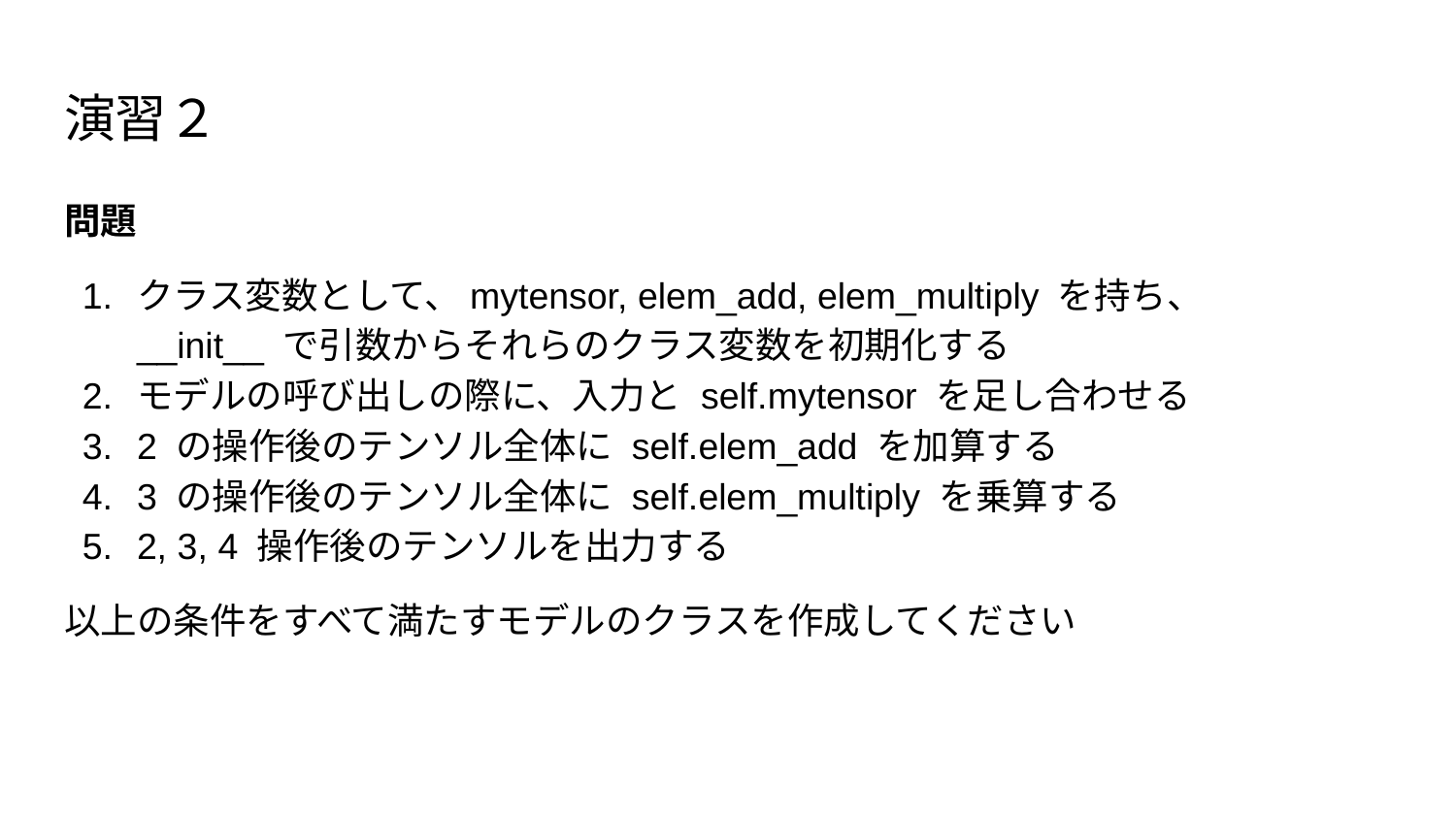

# 演習２
問題
クラス変数として、mytensor, elem_add, elem_multiply を持ち、
__init__ で引数からそれらのクラス変数を初期化する
モデルの呼び出しの際に、入力と self.mytensor を足し合わせる
2 の操作後のテンソル全体に self.elem_add を加算する
3 の操作後のテンソル全体に self.elem_multiply を乗算する
2, 3, 4 操作後のテンソルを出力する
以上の条件をすべて満たすモデルのクラスを作成してください